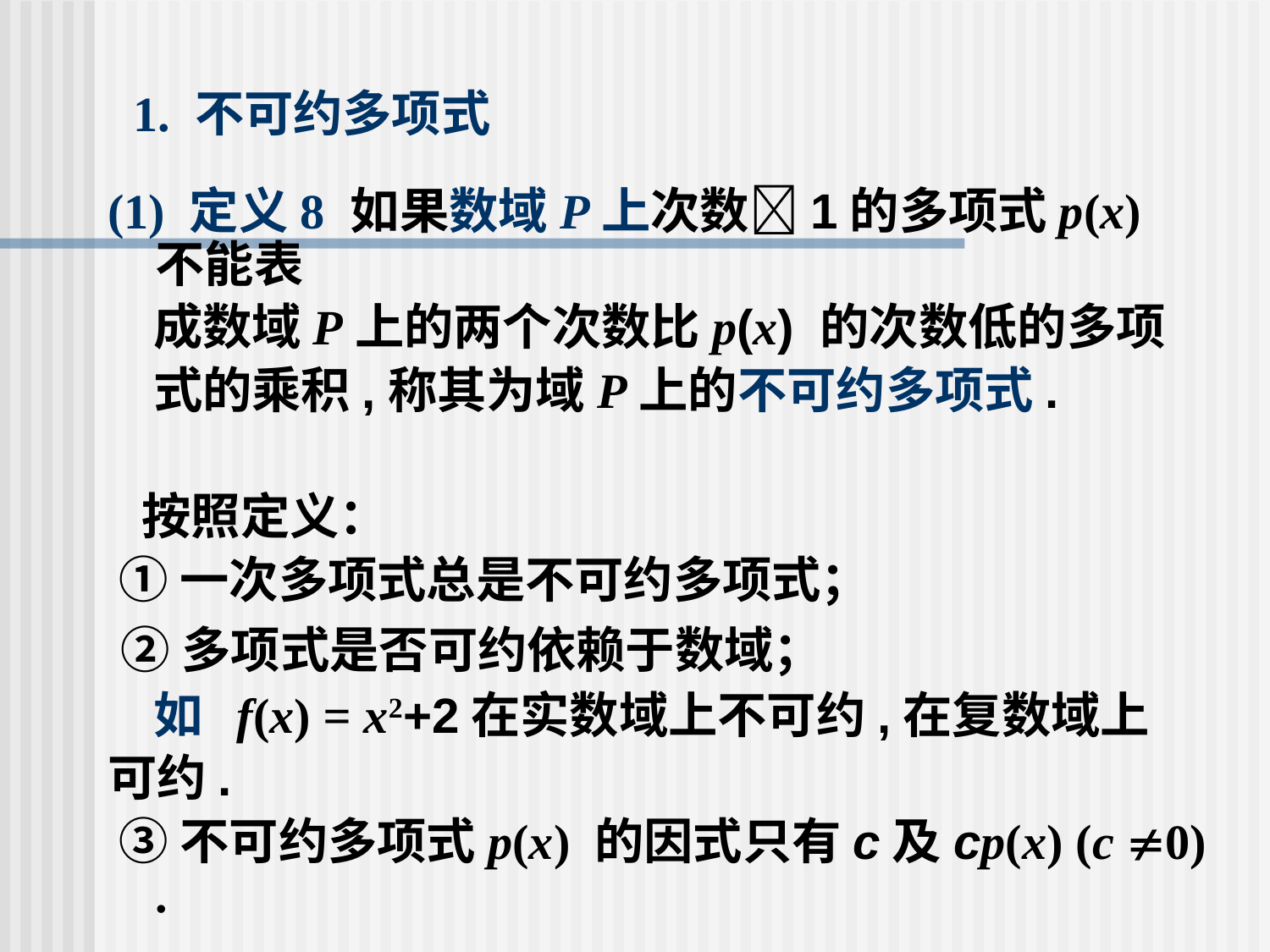

# 1. 不可约多项式
(1) 定义8 如果数域P上次数≥1的多项式p(x) 不能表
   成数域P上的两个次数比p(x) 的次数低的多项
   式的乘积,称其为域P上的不可约多项式.

  按照定义：
 ①一次多项式总是不可约多项式；
 ②多项式是否可约依赖于数域；
   如  f(x) = x2+2在实数域上不可约,在复数域上
可约.
 ③不可约多项式p(x) 的因式只有c及cp(x) (c ≠0) .